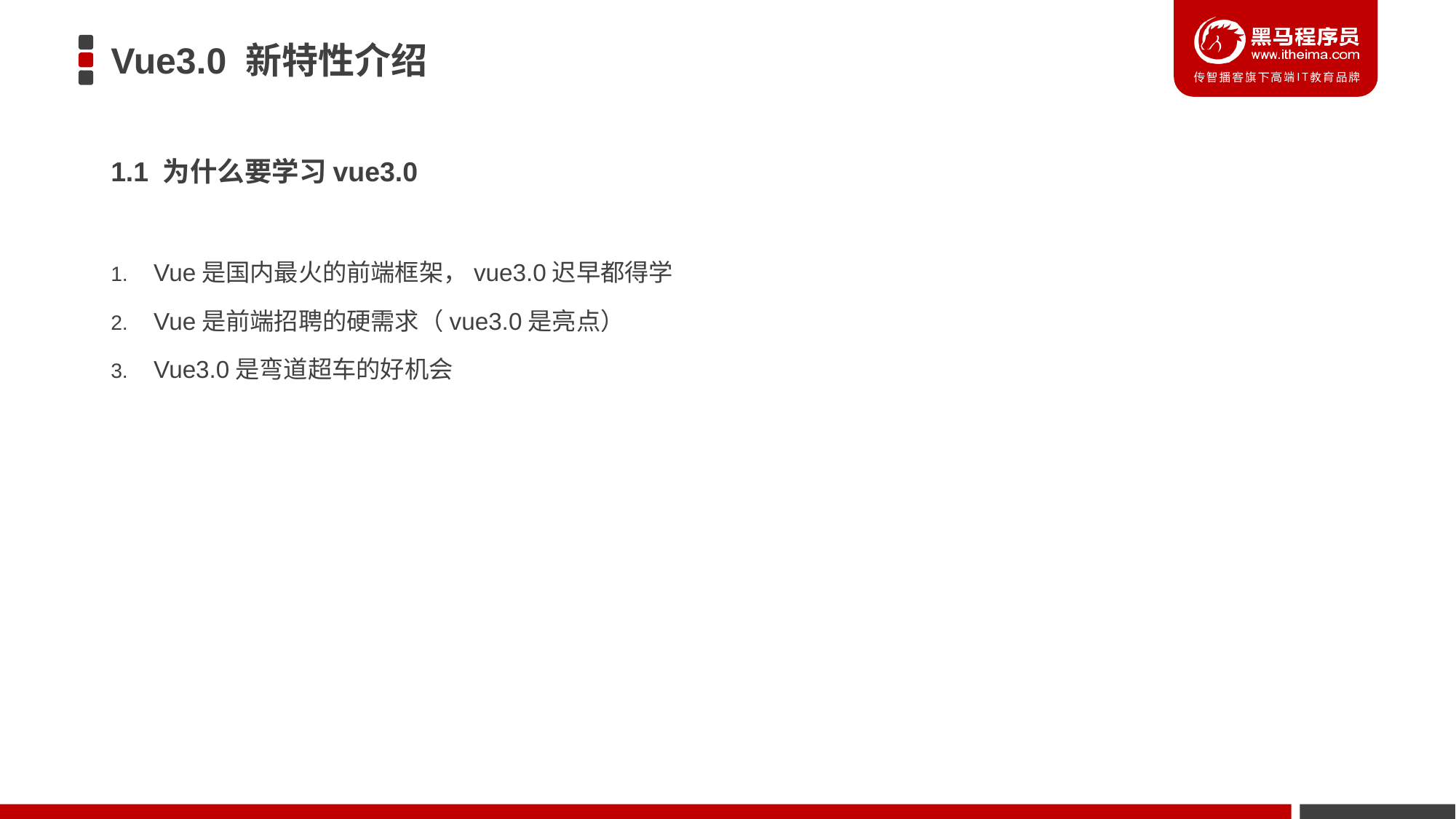

# Vue3.0 新特性介绍
1.1 为什么要学习vue3.0
Vue是国内最火的前端框架，vue3.0迟早都得学
Vue是前端招聘的硬需求（vue3.0是亮点）
Vue3.0是弯道超车的好机会